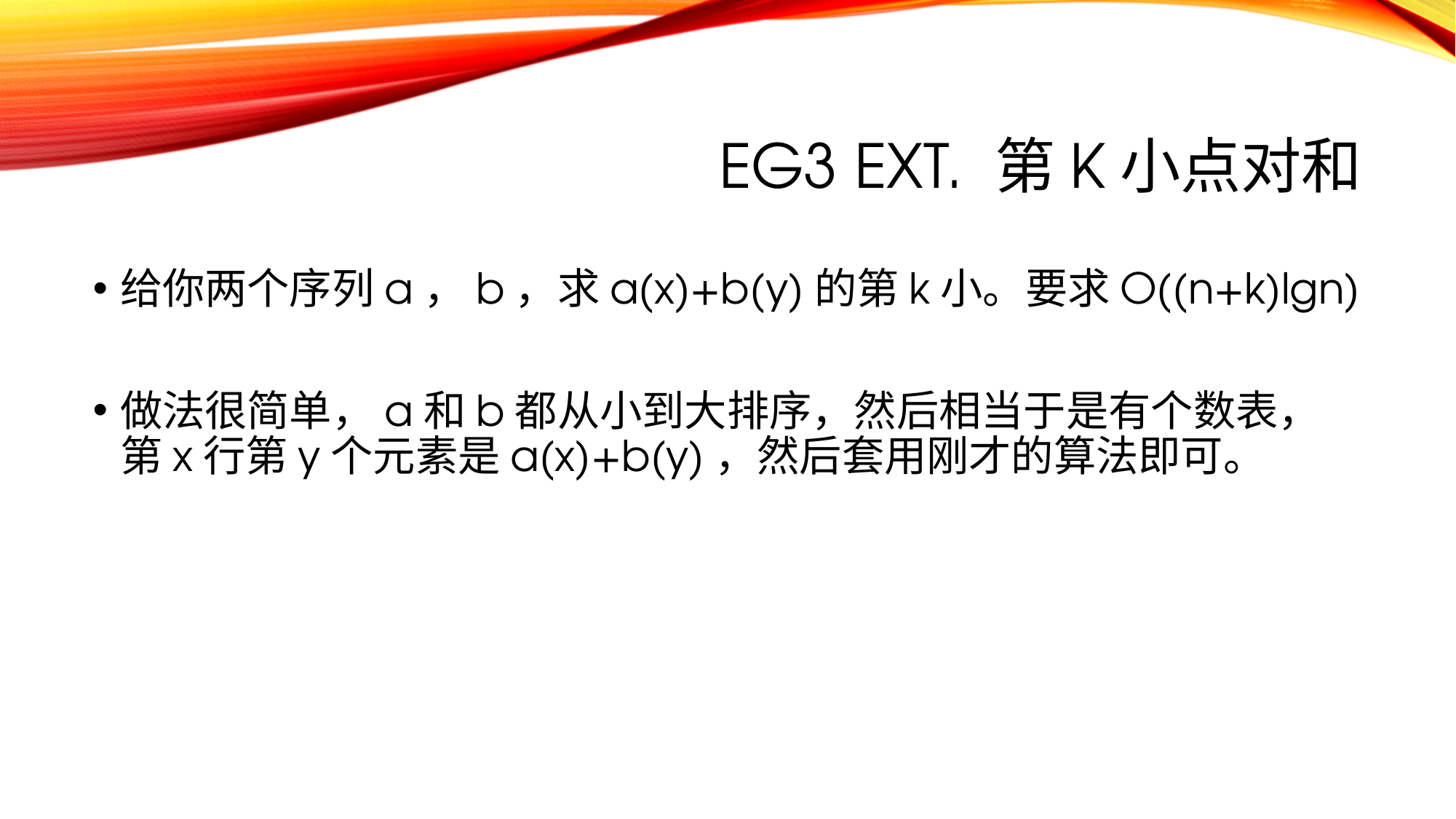

# Eg3 EXT. 第k小点对和
给你两个序列a，b，求a(x)+b(y)的第k小。要求O((n+k)lgn)

做法很简单，a和b都从小到大排序，然后相当于是有个数表，第x行第y个元素是a(x)+b(y)，然后套用刚才的算法即可。